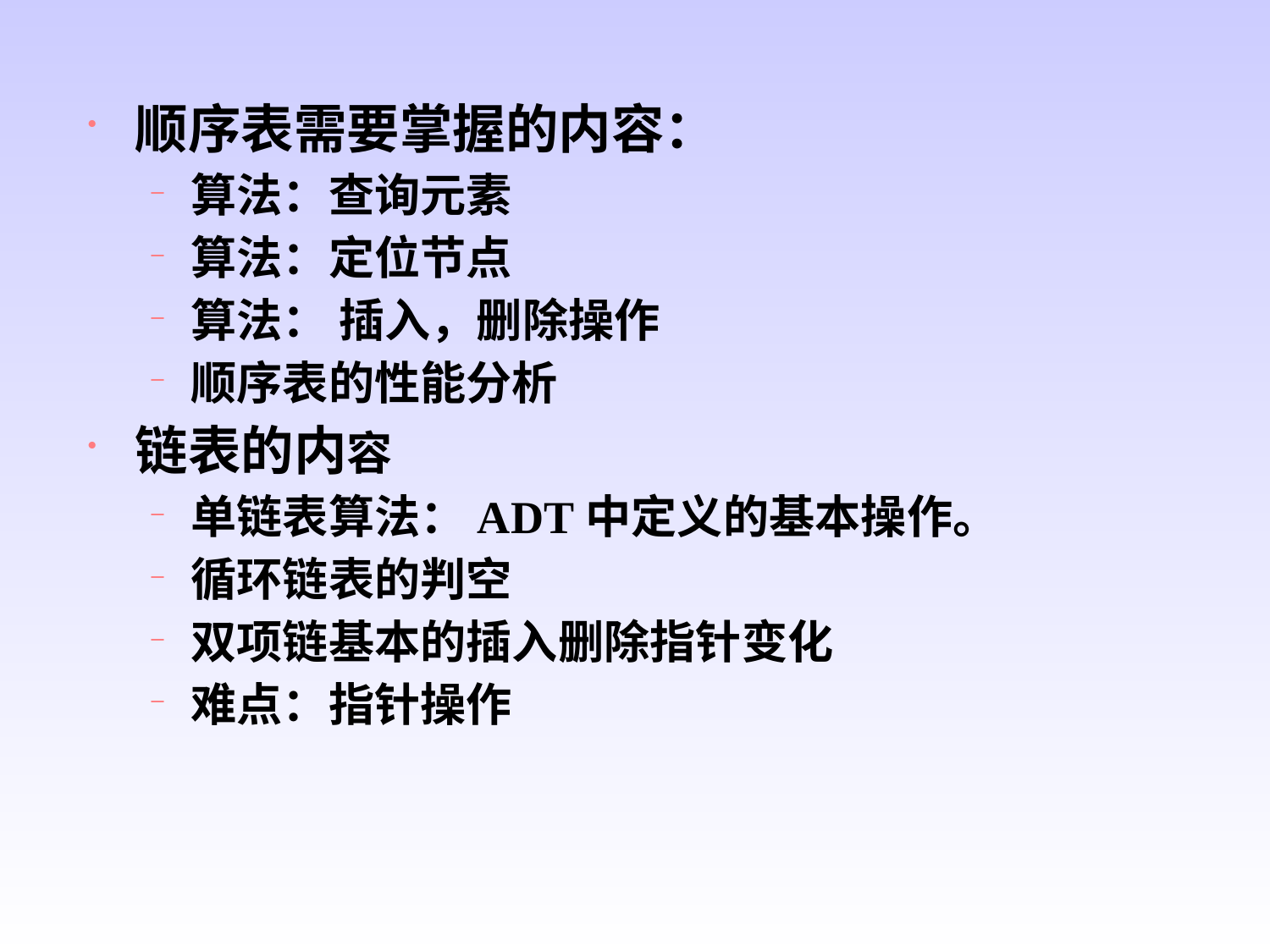

顺序表需要掌握的内容：
算法：查询元素
算法：定位节点
算法： 插入，删除操作
顺序表的性能分析
链表的内容
单链表算法：ADT中定义的基本操作。
循环链表的判空
双项链基本的插入删除指针变化
难点：指针操作

158